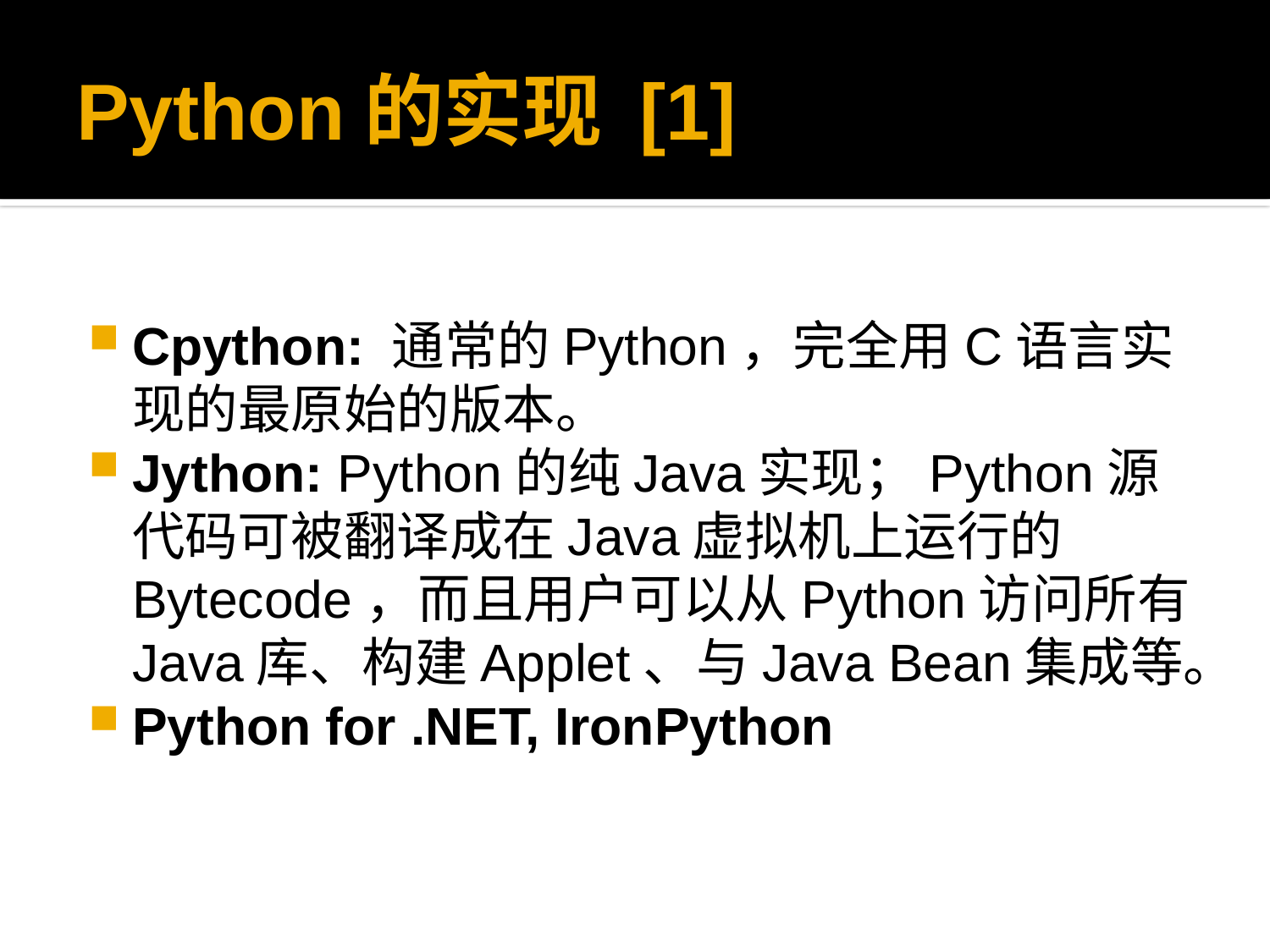

# Python的实现 [1]
Cpython: 通常的Python，完全用C语言实现的最原始的版本。
Jython: Python的纯Java实现；Python源代码可被翻译成在Java虚拟机上运行的Bytecode，而且用户可以从Python访问所有Java库、构建Applet、与Java Bean集成等。
Python for .NET, IronPython